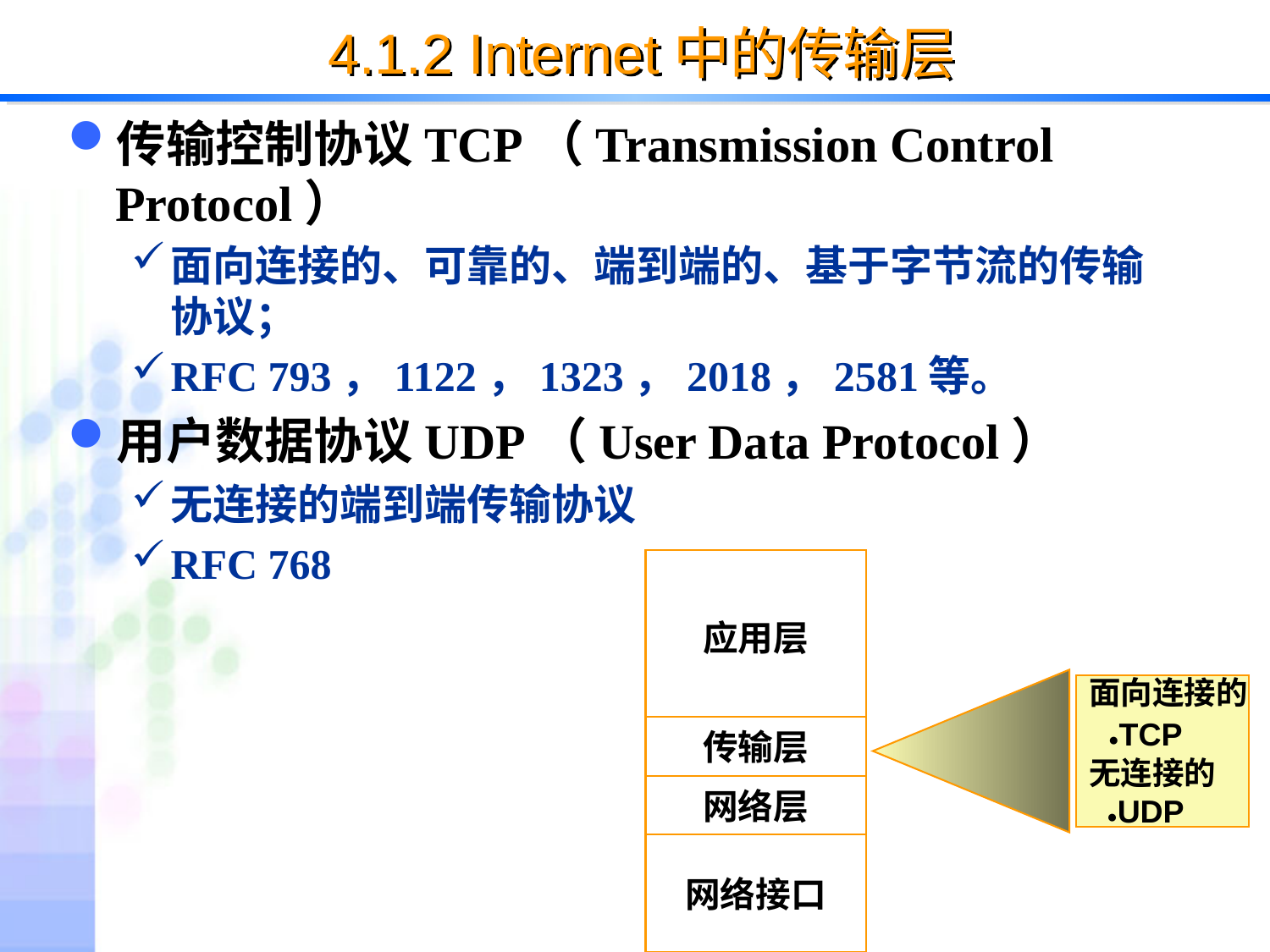

# 4.1.2 Internet中的传输层
传输控制协议TCP（Transmission Control Protocol）
面向连接的、可靠的、端到端的、基于字节流的传输协议；
RFC 793，1122，1323，2018，2581等。
用户数据协议UDP（User Data Protocol）
无连接的端到端传输协议
RFC 768

应用层
传输层
网络层
网络接口

面向连接的
  ●TCP
无连接的
  ●UDP